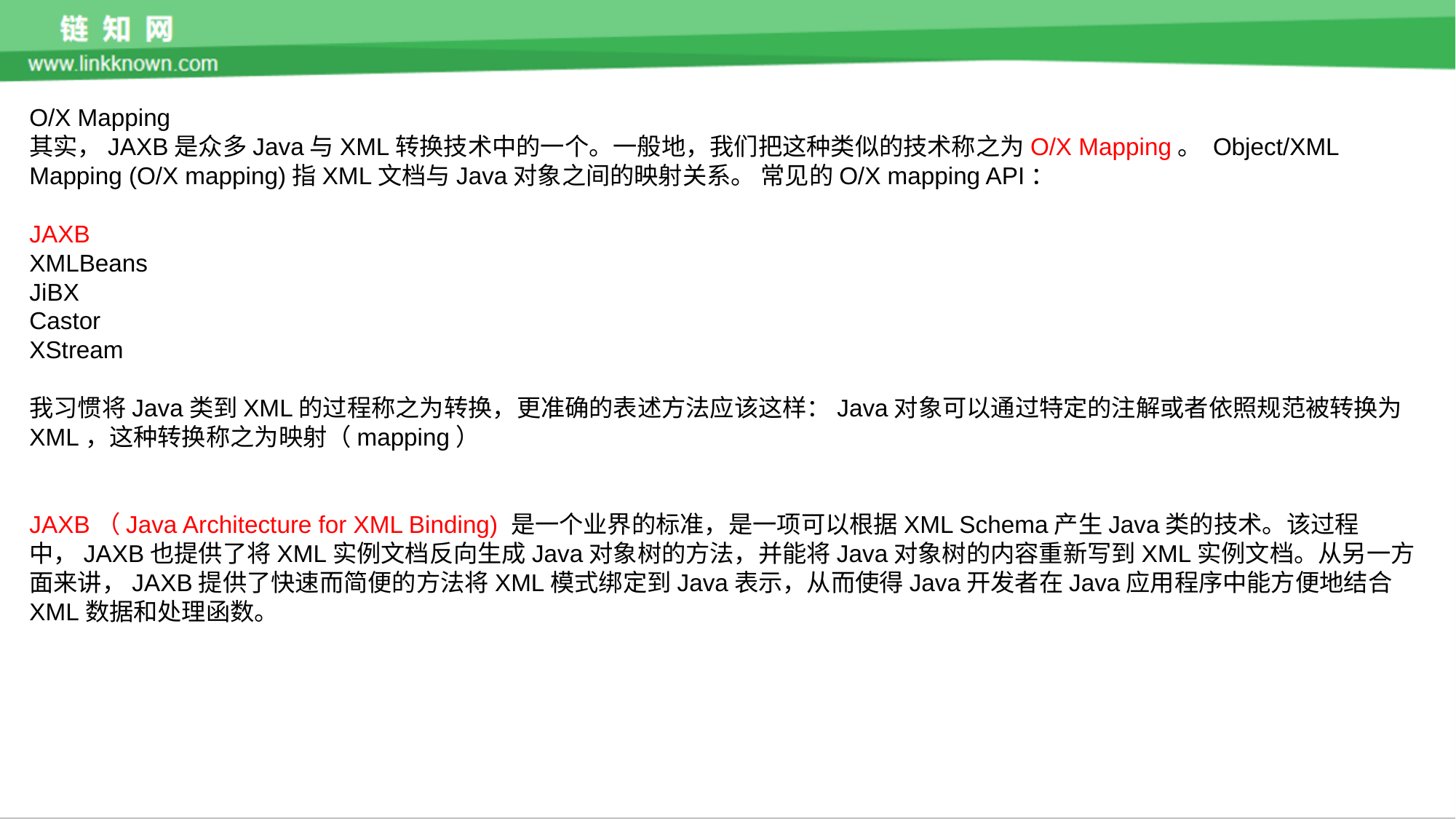

O/X Mapping
其实，JAXB是众多Java与XML转换技术中的一个。一般地，我们把这种类似的技术称之为O/X Mapping。 Object/XML Mapping (O/X mapping)指XML文档与Java对象之间的映射关系。 常见的O/X mapping API：

JAXB
XMLBeans
JiBX
Castor
XStream

我习惯将Java类到XML的过程称之为转换，更准确的表述方法应该这样：Java对象可以通过特定的注解或者依照规范被转换为XML，这种转换称之为映射（mapping）

JAXB（Java Architecture for XML Binding) 是一个业界的标准，是一项可以根据XML Schema产生Java类的技术。该过程中，JAXB也提供了将XML实例文档反向生成Java对象树的方法，并能将Java对象树的内容重新写到XML实例文档。从另一方面来讲，JAXB提供了快速而简便的方法将XML模式绑定到Java表示，从而使得Java开发者在Java应用程序中能方便地结合XML数据和处理函数。